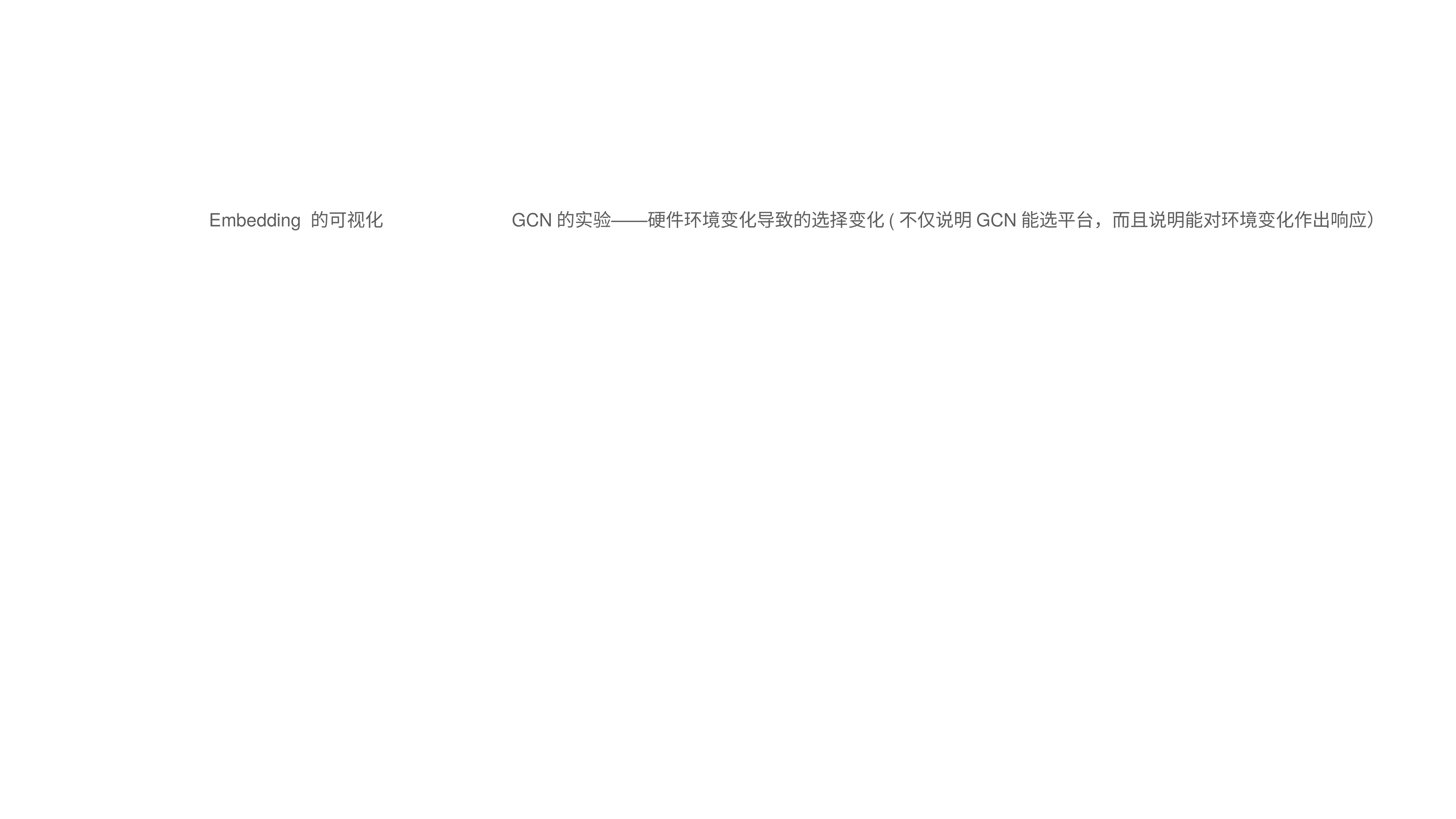

Embedding 的可视化
GCN的实验——硬件环境变化导致的选择变化(不仅说明GCN能选平台，而且说明能对环境变化作出响应）